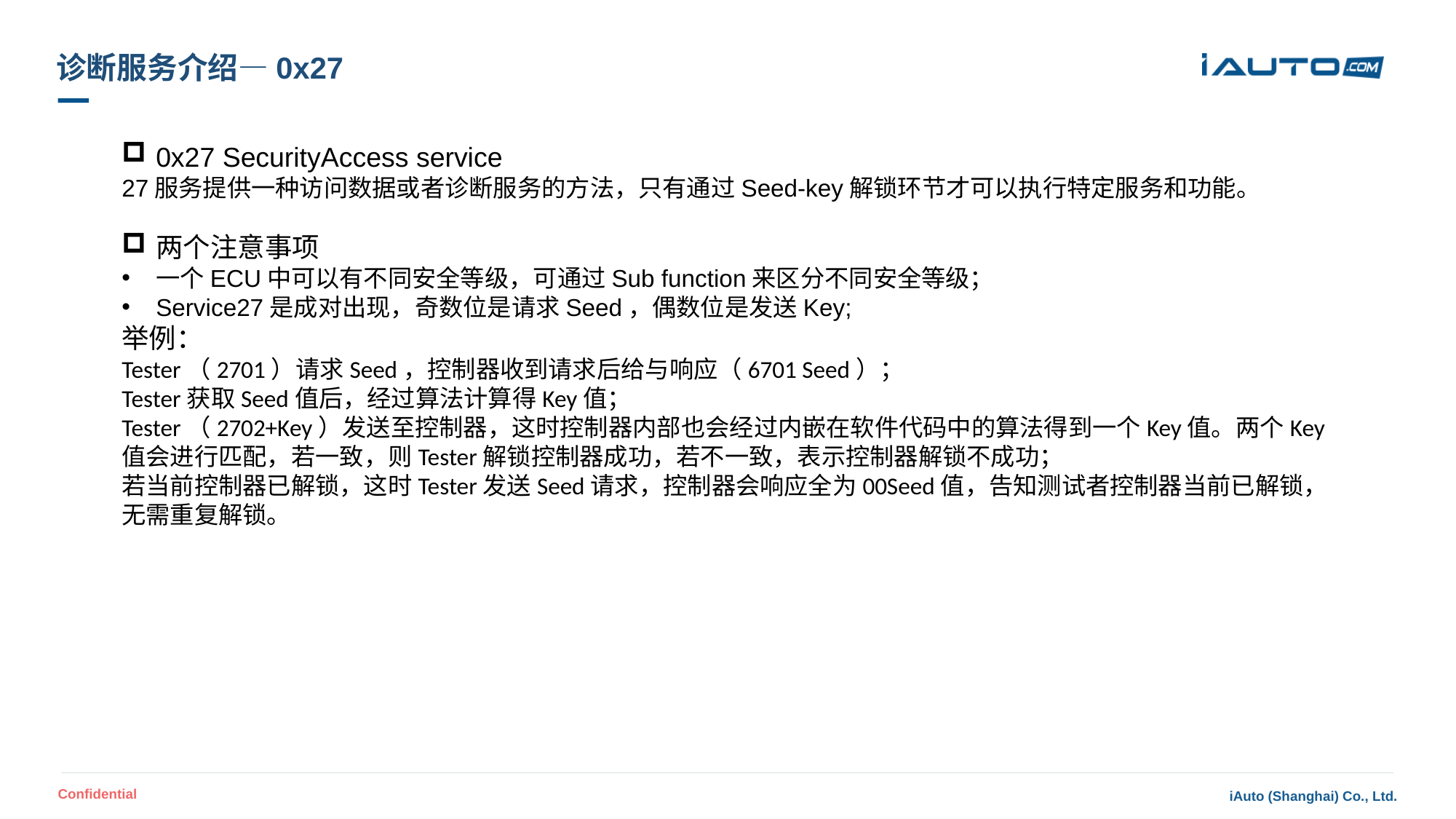

# 诊断服务介绍—0x27
0x27 SecurityAccess service
27服务提供一种访问数据或者诊断服务的方法，只有通过Seed-key解锁环节才可以执行特定服务和功能。

两个注意事项
一个ECU中可以有不同安全等级，可通过Sub function来区分不同安全等级；
Service27是成对出现，奇数位是请求Seed，偶数位是发送Key;
举例：
Tester（2701）请求Seed，控制器收到请求后给与响应（6701 Seed）；
Tester获取Seed值后，经过算法计算得Key值；
Tester（2702+Key）发送至控制器，这时控制器内部也会经过内嵌在软件代码中的算法得到一个Key值。两个Key值会进行匹配，若一致，则Tester解锁控制器成功，若不一致，表示控制器解锁不成功；
若当前控制器已解锁，这时Tester发送Seed请求，控制器会响应全为00Seed值，告知测试者控制器当前已解锁，无需重复解锁。